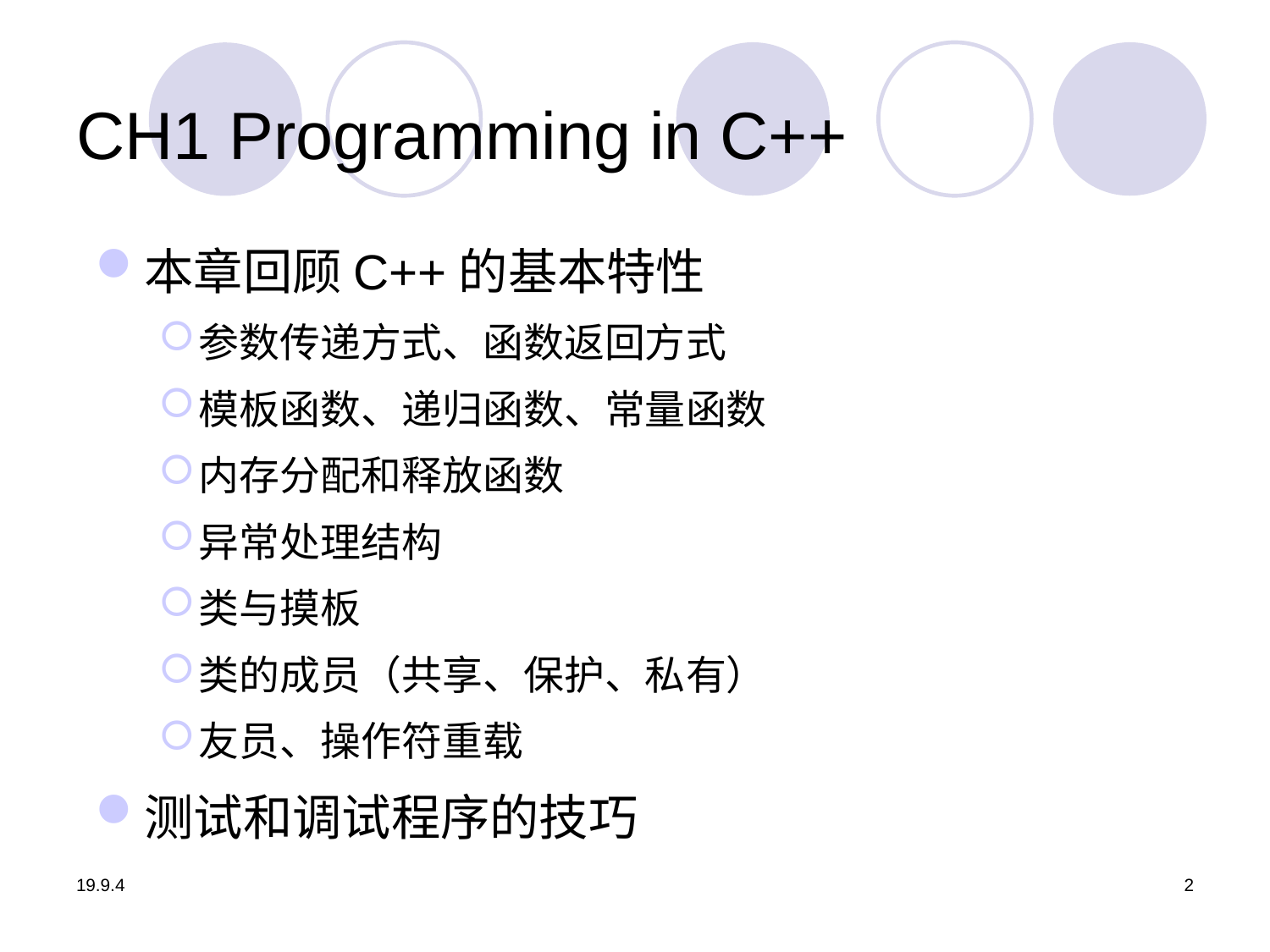

# CH1 Programming in C++
本章回顾C++的基本特性
参数传递方式、函数返回方式
模板函数、递归函数、常量函数
内存分配和释放函数
异常处理结构
类与摸板
类的成员（共享、保护、私有）
友员、操作符重载
测试和调试程序的技巧
19.9.4
2